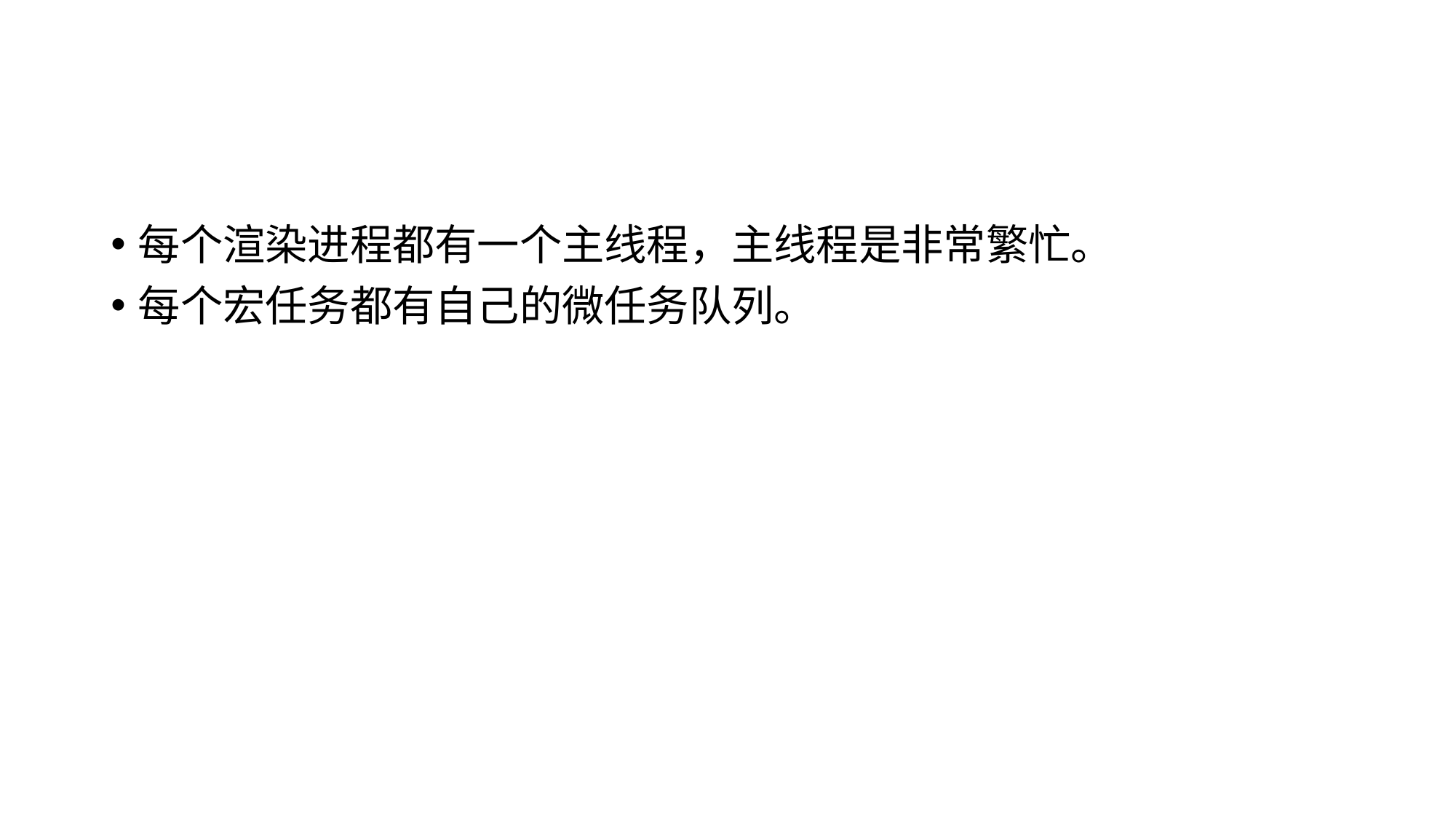

#
每个渲染进程都有一个主线程，主线程是非常繁忙。
每个宏任务都有自己的微任务队列。